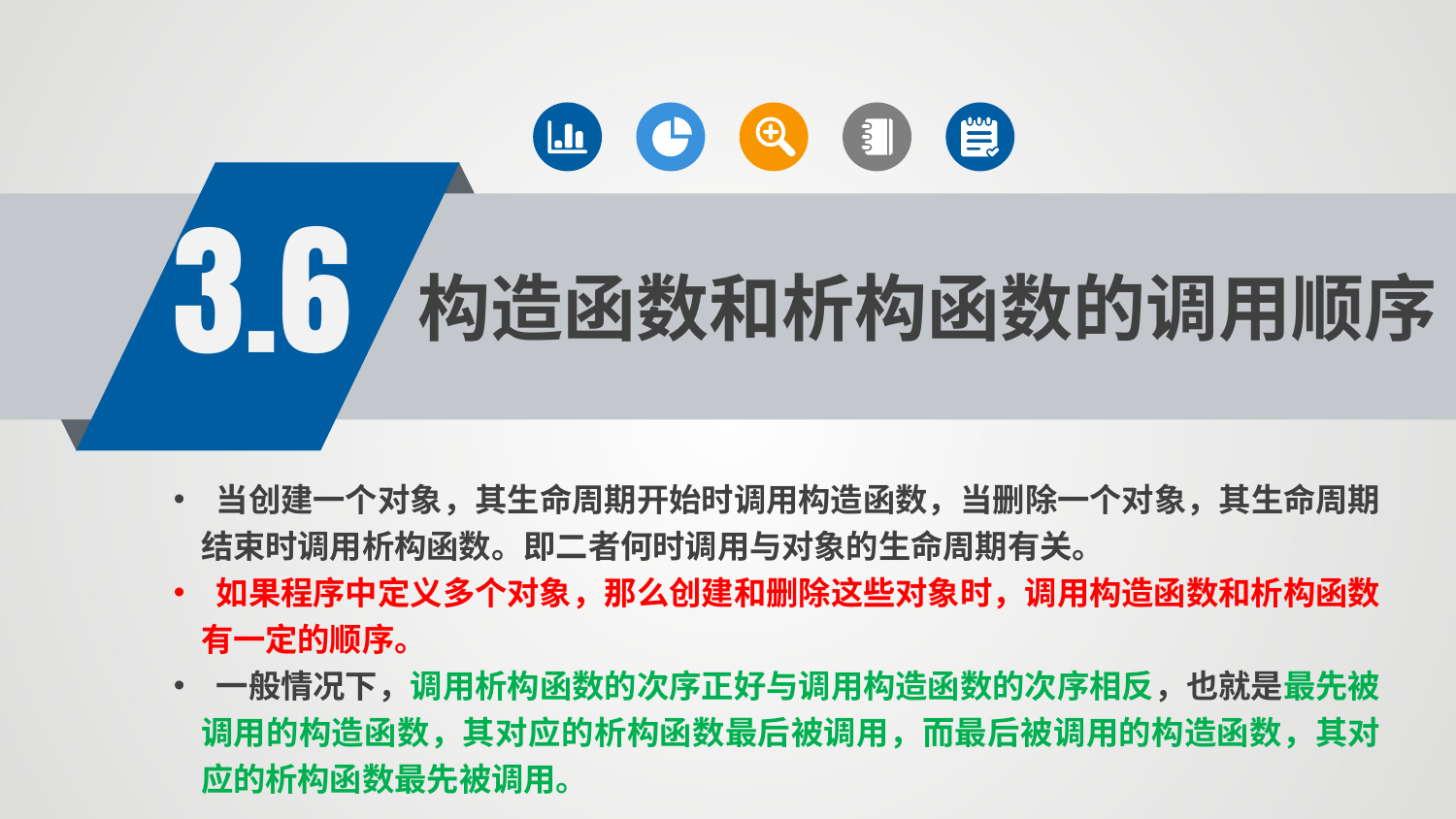

3.6

构造函数和析构函数的调用顺序
 当创建一个对象，其生命周期开始时调用构造函数，当删除一个对象，其生命周期结束时调用析构函数。即二者何时调用与对象的生命周期有关。
 如果程序中定义多个对象，那么创建和删除这些对象时，调用构造函数和析构函数有一定的顺序。
 一般情况下，调用析构函数的次序正好与调用构造函数的次序相反，也就是最先被调用的构造函数，其对应的析构函数最后被调用，而最后被调用的构造函数，其对应的析构函数最先被调用。